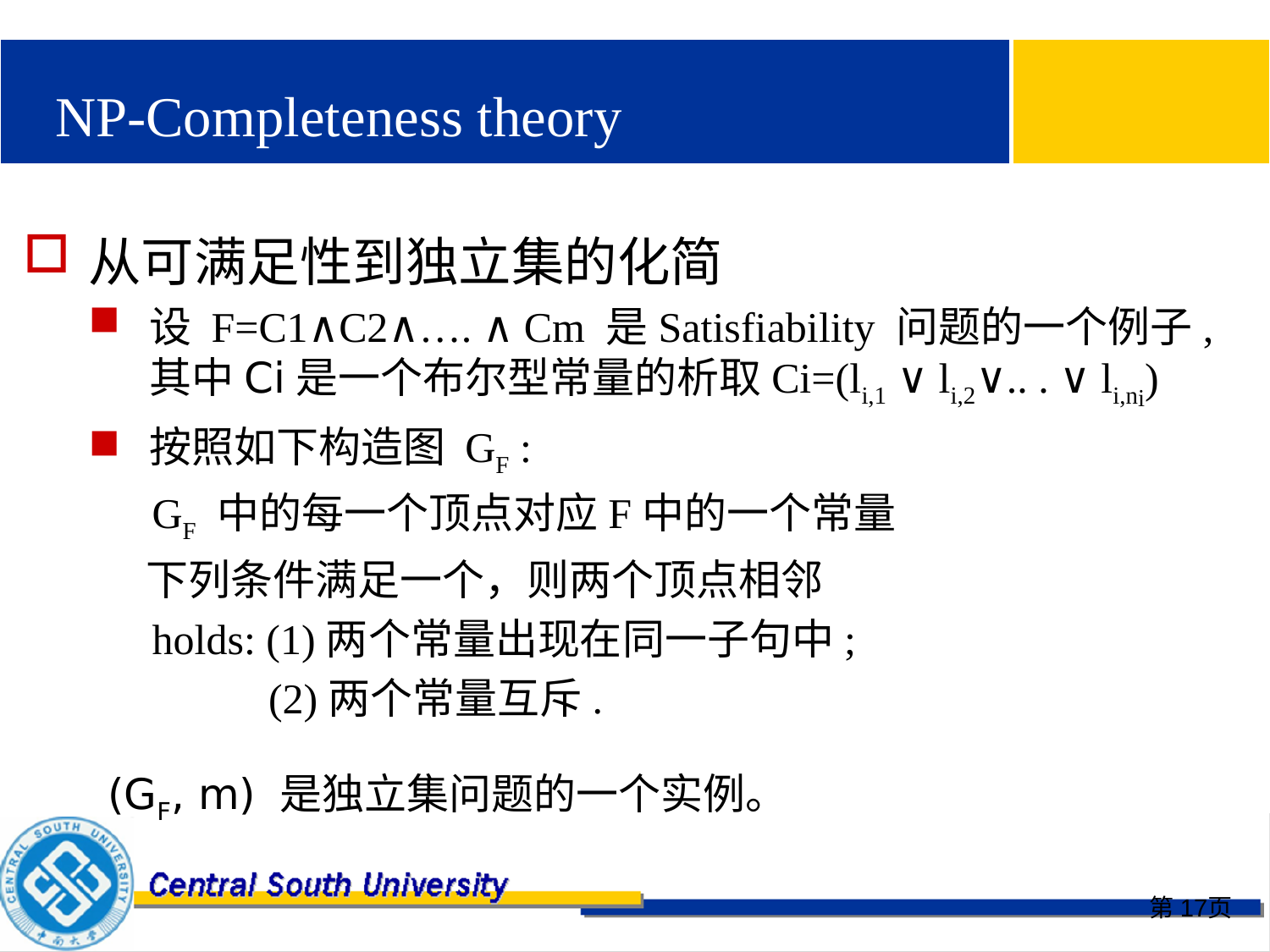

# NP-Completeness theory
从可满足性到独立集的化简
设 F=C1∧C2∧…. ∧ Cm 是Satisfiability 问题的一个例子,其中Ci是一个布尔型常量的析取Ci=(li,1 ∨ li,2∨.. . ∨ li,ni)
按照如下构造图 GF :
      GF 中的每一个顶点对应F中的一个常量
     下列条件满足一个，则两个顶点相邻
      holds: (1)两个常量出现在同一子句中;
                 (2)两个常量互斥.

(GF, m) 是独立集问题的一个实例。
第17页